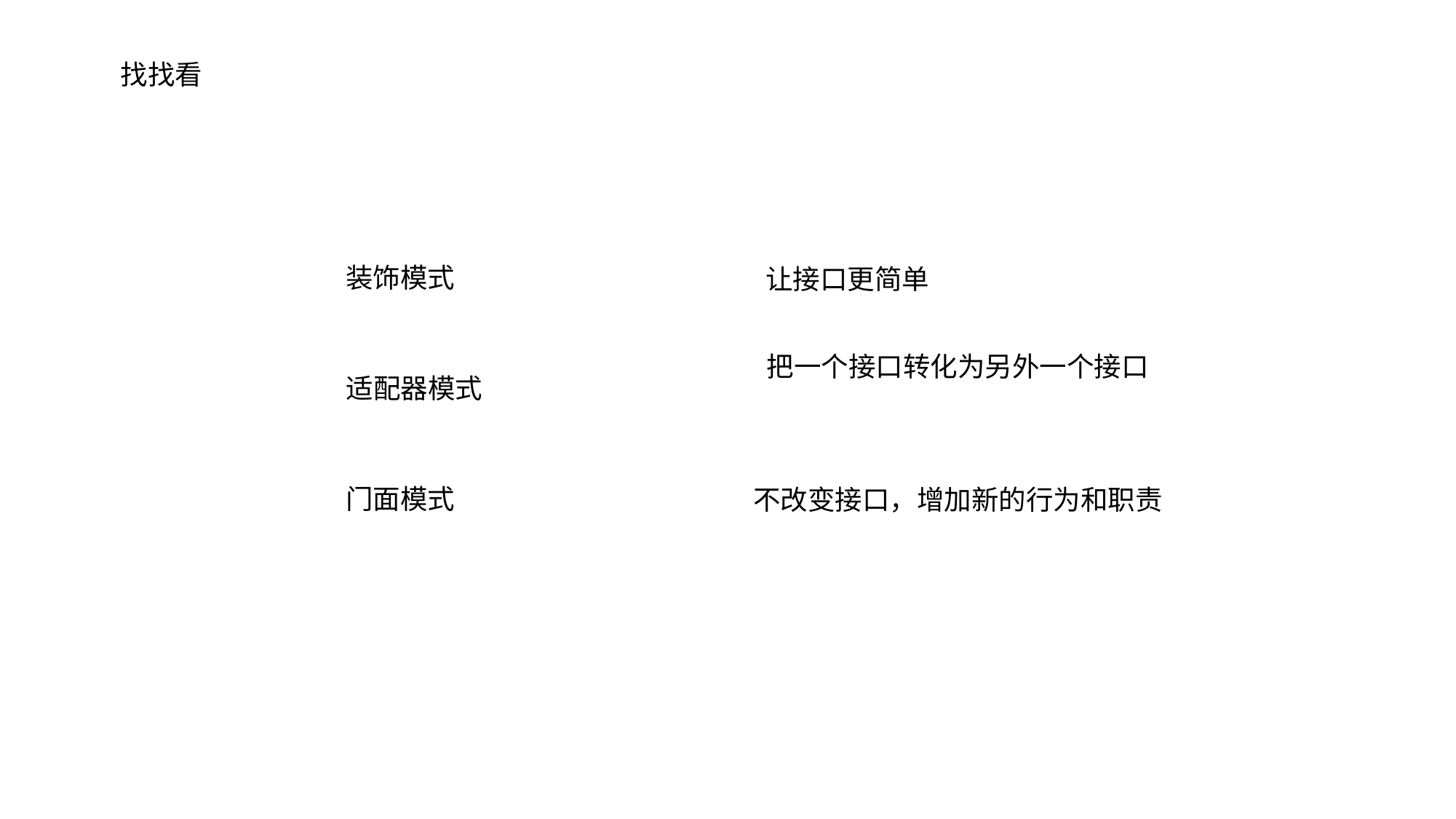

找找看
装饰模式
让接口更简单
把一个接口转化为另外一个接口
适配器模式
门面模式
不改变接口，增加新的行为和职责